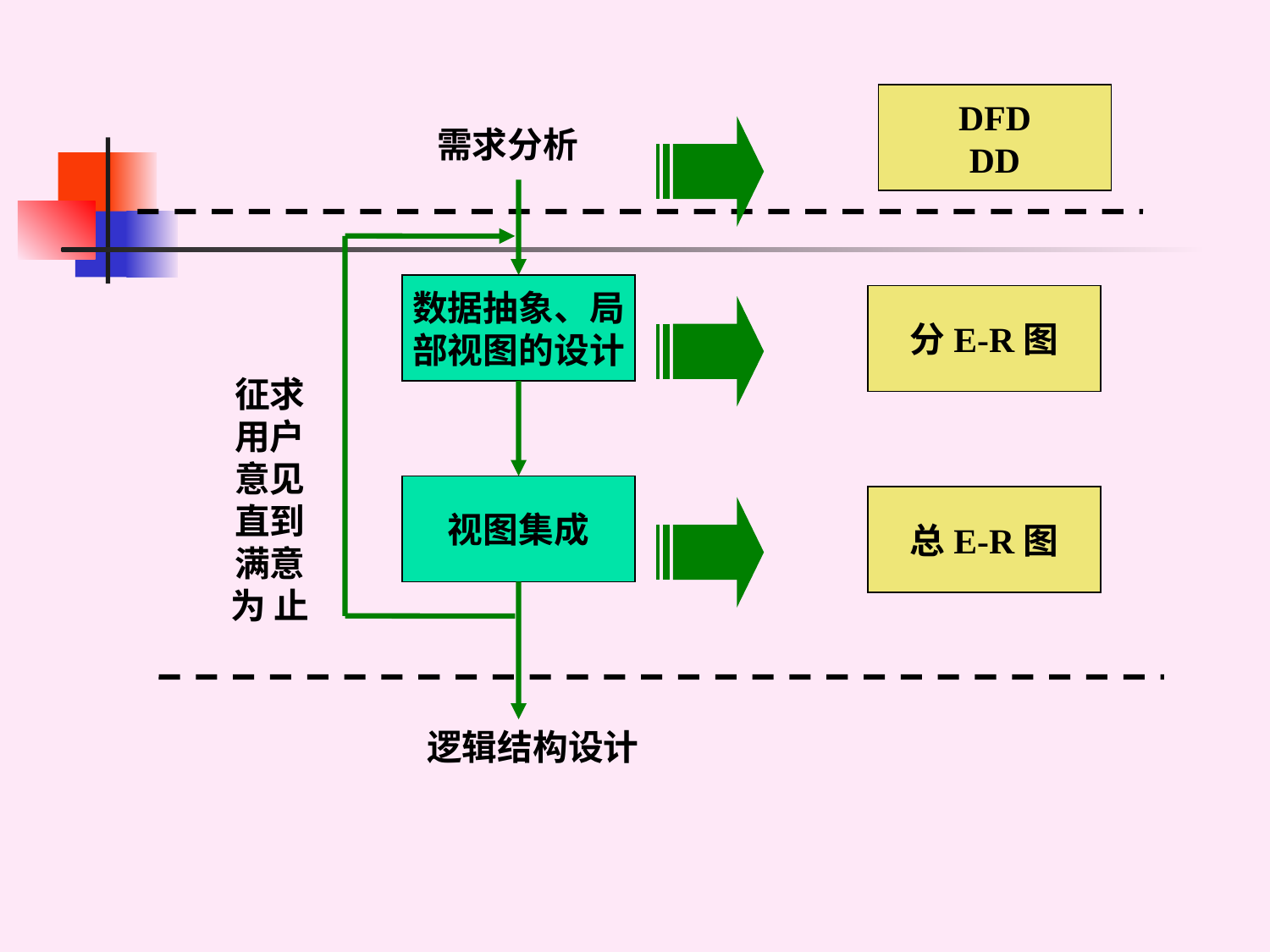

DFD
DD
需求分析

征求用户意见直到满意为 止

数据抽象、局
部视图的设计
分E-R图

视图集成
总E-R图

逻辑结构设计